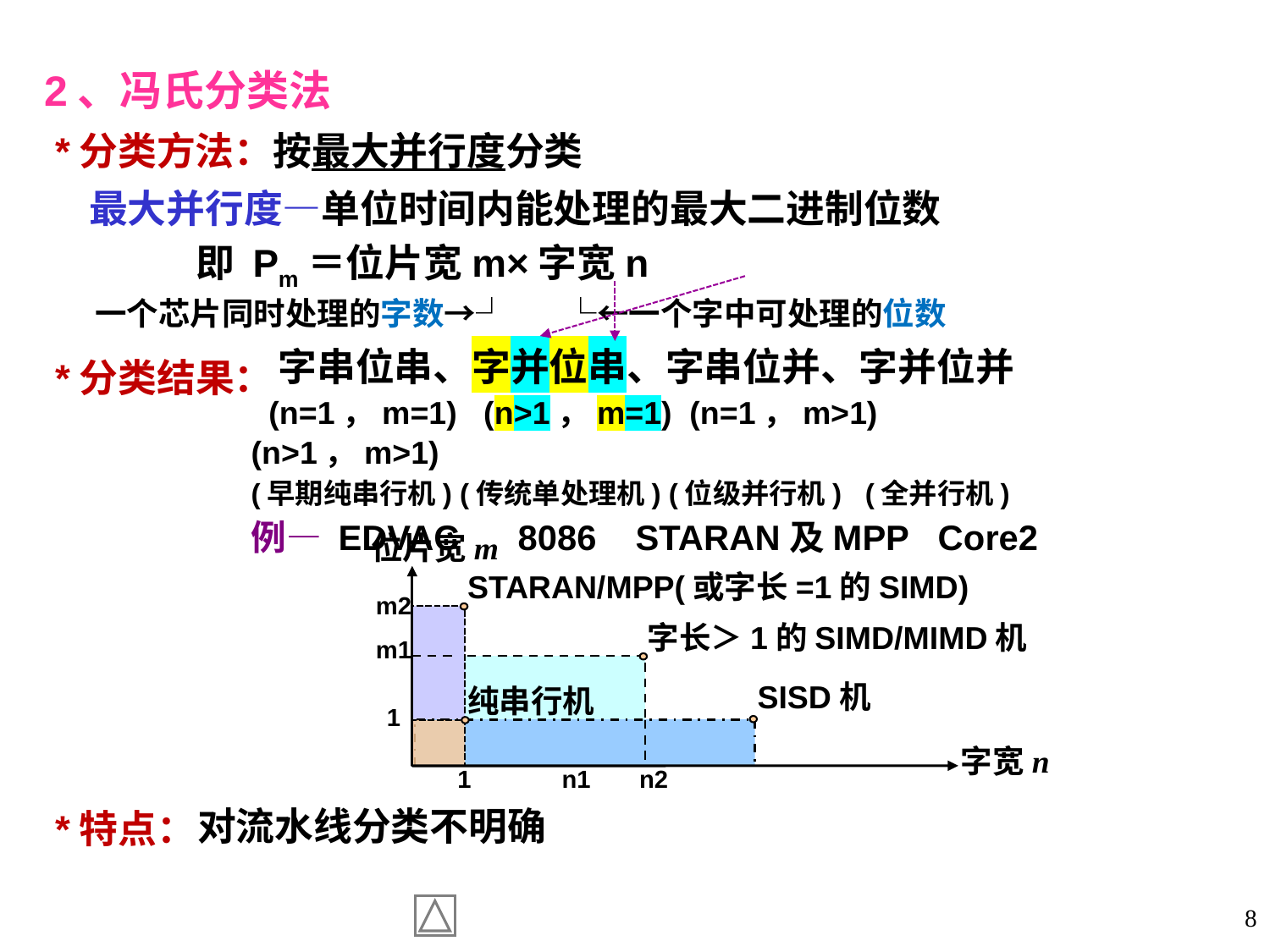

2、冯氏分类法
 *分类方法：按最大并行度分类
    最大并行度—单位时间内能处理的最大二进制位数
                即 Pm＝位片宽m×字宽n
      一个芯片同时处理的字数→┘        └←一个字中可处理的位数
 *分类结果：

 *特点：
  字串位串、字并位串、字串位并、字并位并
  (n=1，m=1)   (n>1，m=1)  (n=1，m>1)  (n>1，m>1)
(早期纯串行机) (传统单处理机) (位级并行机)   (全并行机)
例— EDVAC      8086    STARAN及MPP   Core2
位片宽m
STARAN/MPP(或字长=1的SIMD)
m2

m1

1

字长＞1的SIMD/MIMD机

SISD机
纯串行机

字宽n
1             n1       n2
对流水线分类不明确

8